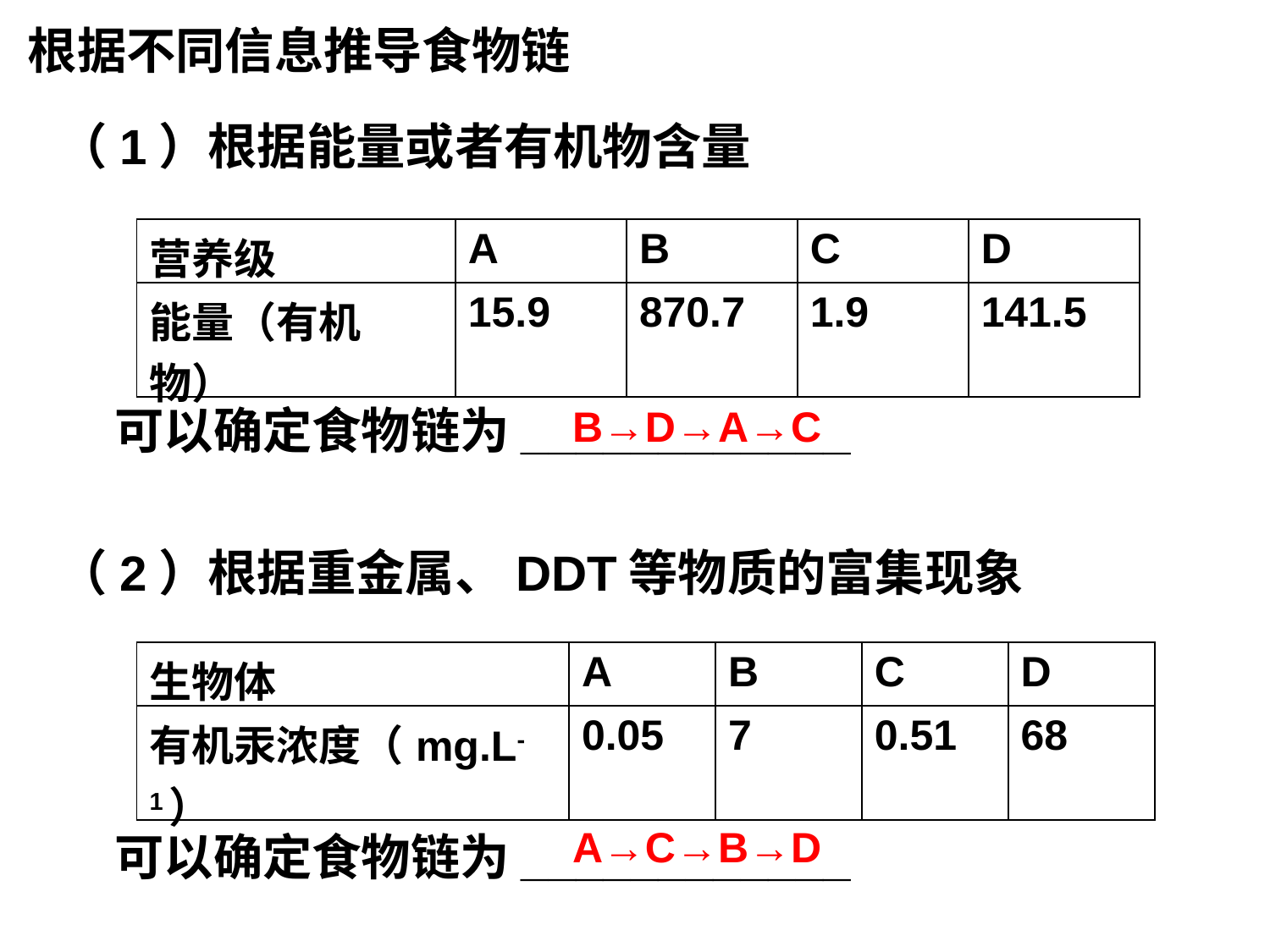

根据不同信息推导食物链
（1）根据能量或者有机物含量

    可以确定食物链为____________

（2）根据重金属、DDT等物质的富集现象

    可以确定食物链为____________
| 营养级 | A | B | C | D |
| --- | --- | --- | --- | --- |
| 能量（有机物） | 15.9 | 870.7 | 1.9 | 141.5 |
B→D→A→C
| 生物体 | A | B | C | D |
| --- | --- | --- | --- | --- |
| 有机汞浓度（mg.L-1） | 0.05 | 7 | 0.51 | 68 |
A→C→B→D